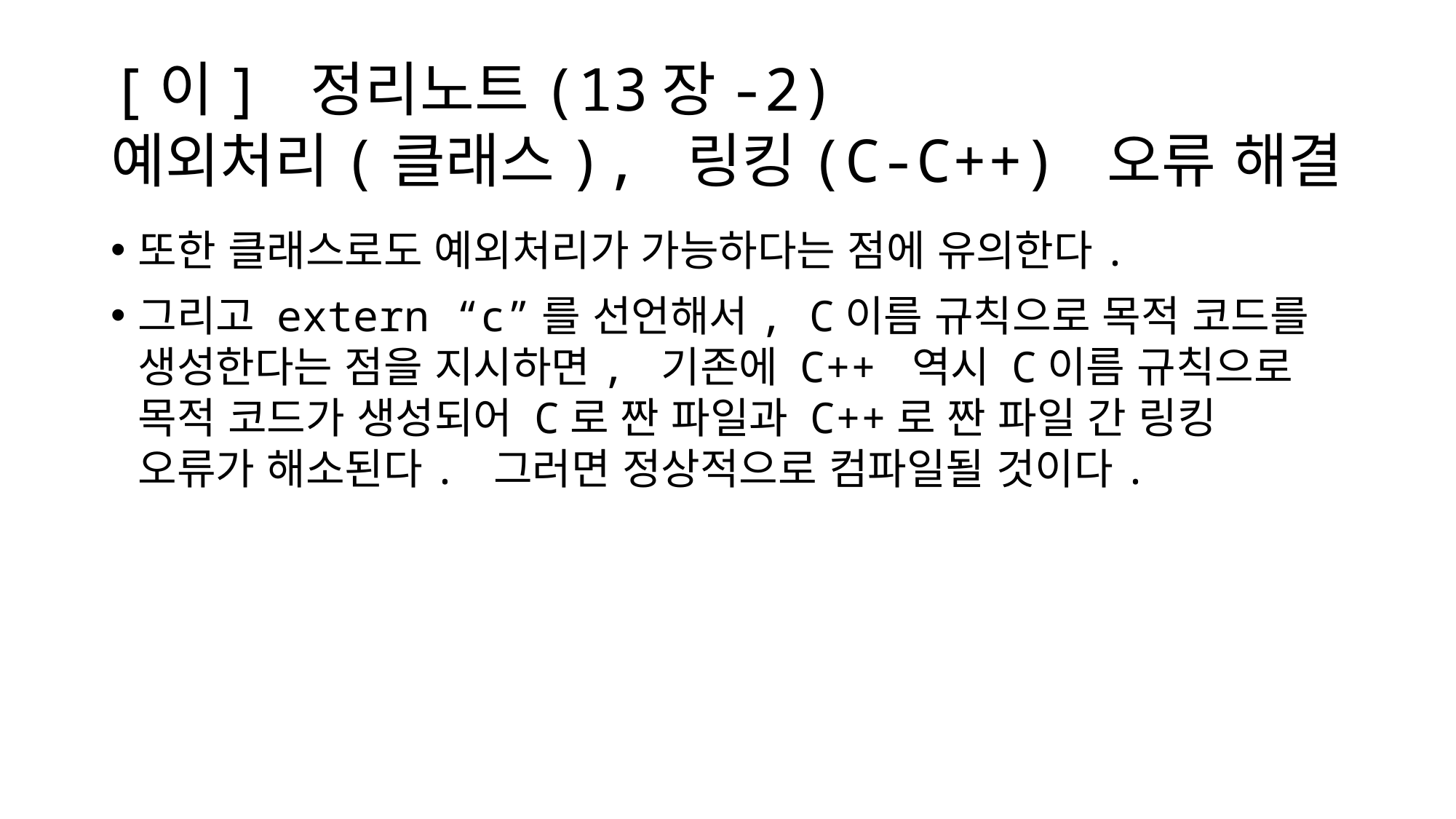

# [이] 정리노트(13장-2) 예외처리(클래스), 링킹(C-C++) 오류 해결
또한 클래스로도 예외처리가 가능하다는 점에 유의한다.
그리고 extern “c”를 선언해서, C이름 규칙으로 목적 코드를 생성한다는 점을 지시하면, 기존에 C++ 역시 C이름 규칙으로 목적 코드가 생성되어 C로 짠 파일과 C++로 짠 파일 간 링킹 오류가 해소된다. 그러면 정상적으로 컴파일될 것이다.